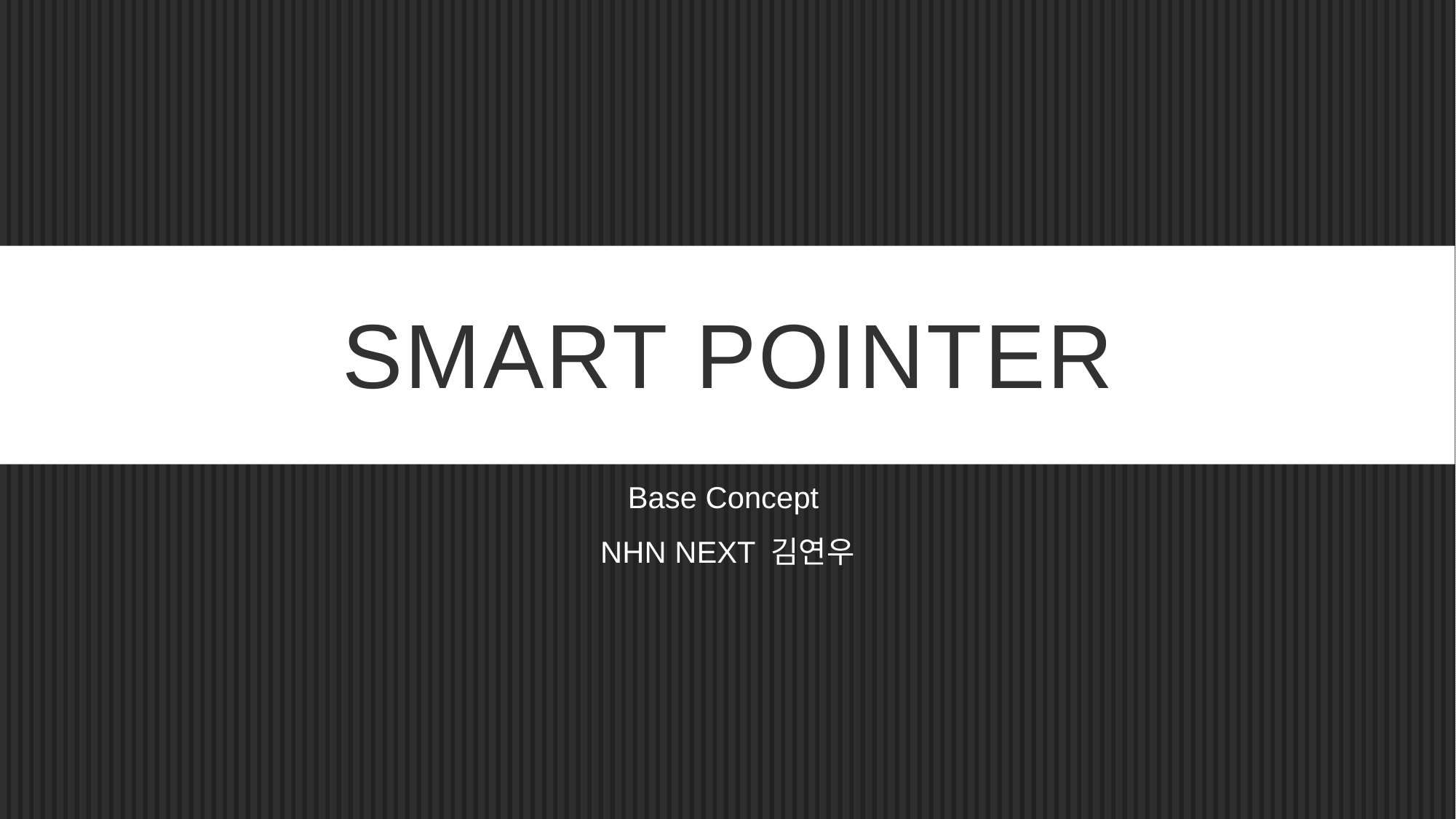

# SMART POINTER
Base Concept
NHN NEXT 김연우